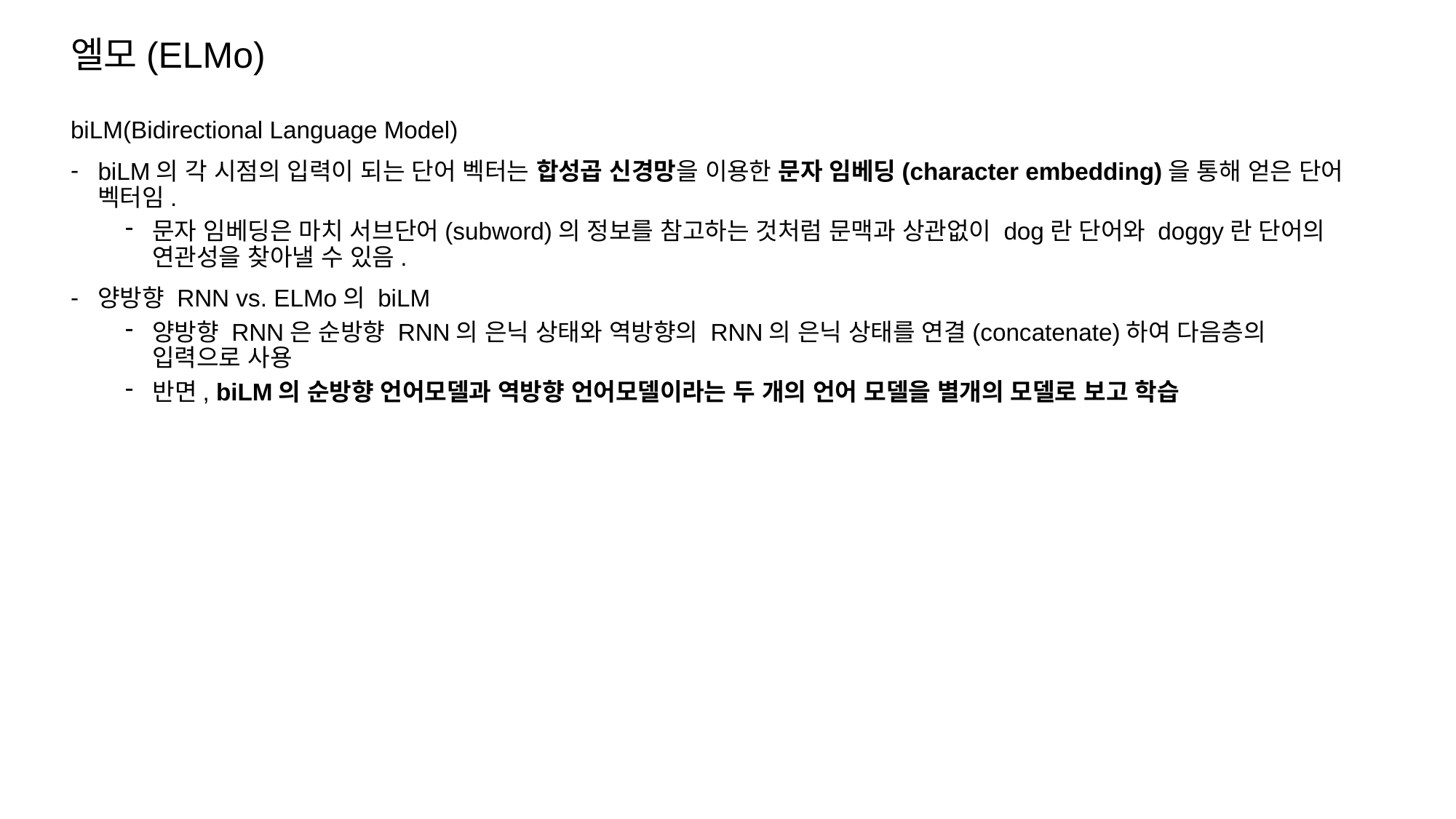

# 엘모(ELMo)
biLM(Bidirectional Language Model)
biLM의 각 시점의 입력이 되는 단어 벡터는 합성곱 신경망을 이용한 문자 임베딩(character embedding)을 통해 얻은 단어 벡터임.
문자 임베딩은 마치 서브단어(subword)의 정보를 참고하는 것처럼 문맥과 상관없이 dog란 단어와 doggy란 단어의 연관성을 찾아낼 수 있음.
양방향 RNN vs. ELMo의 biLM
양방향 RNN은 순방향 RNN의 은닉 상태와 역방향의 RNN의 은닉 상태를 연결(concatenate)하여 다음층의 입력으로 사용
반면, biLM의 순방향 언어모델과 역방향 언어모델이라는 두 개의 언어 모델을 별개의 모델로 보고 학습